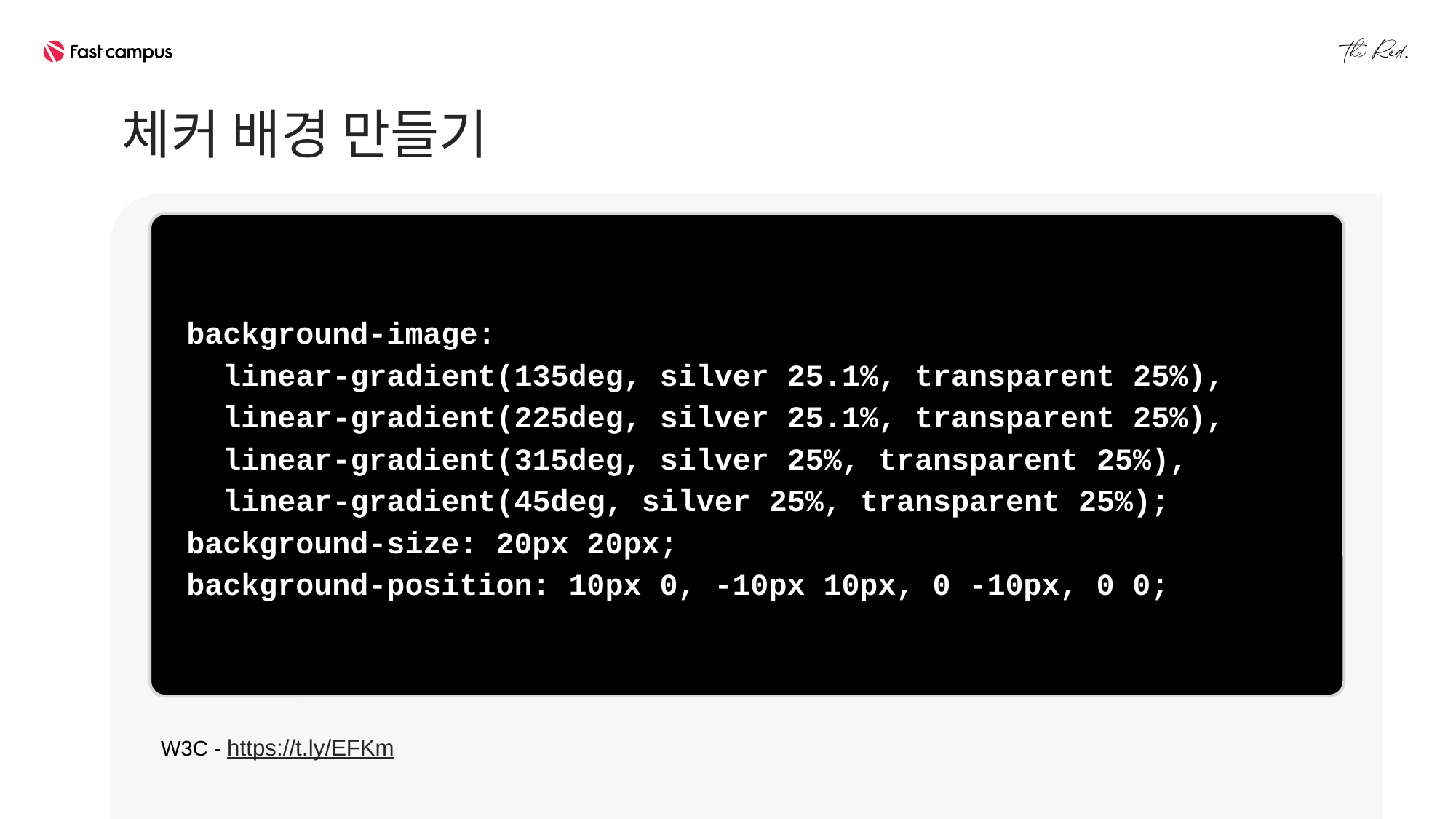

체커 배경 만들기
background-image:
  linear-gradient(135deg, silver 25.1%, transparent 25%),
  linear-gradient(225deg, silver 25.1%, transparent 25%),
  linear-gradient(315deg, silver 25%, transparent 25%),
  linear-gradient(45deg, silver 25%, transparent 25%);
background-size: 20px 20px;
background-position: 10px 0, -10px 10px, 0 -10px, 0 0;
W3C - https://t.ly/EFKm